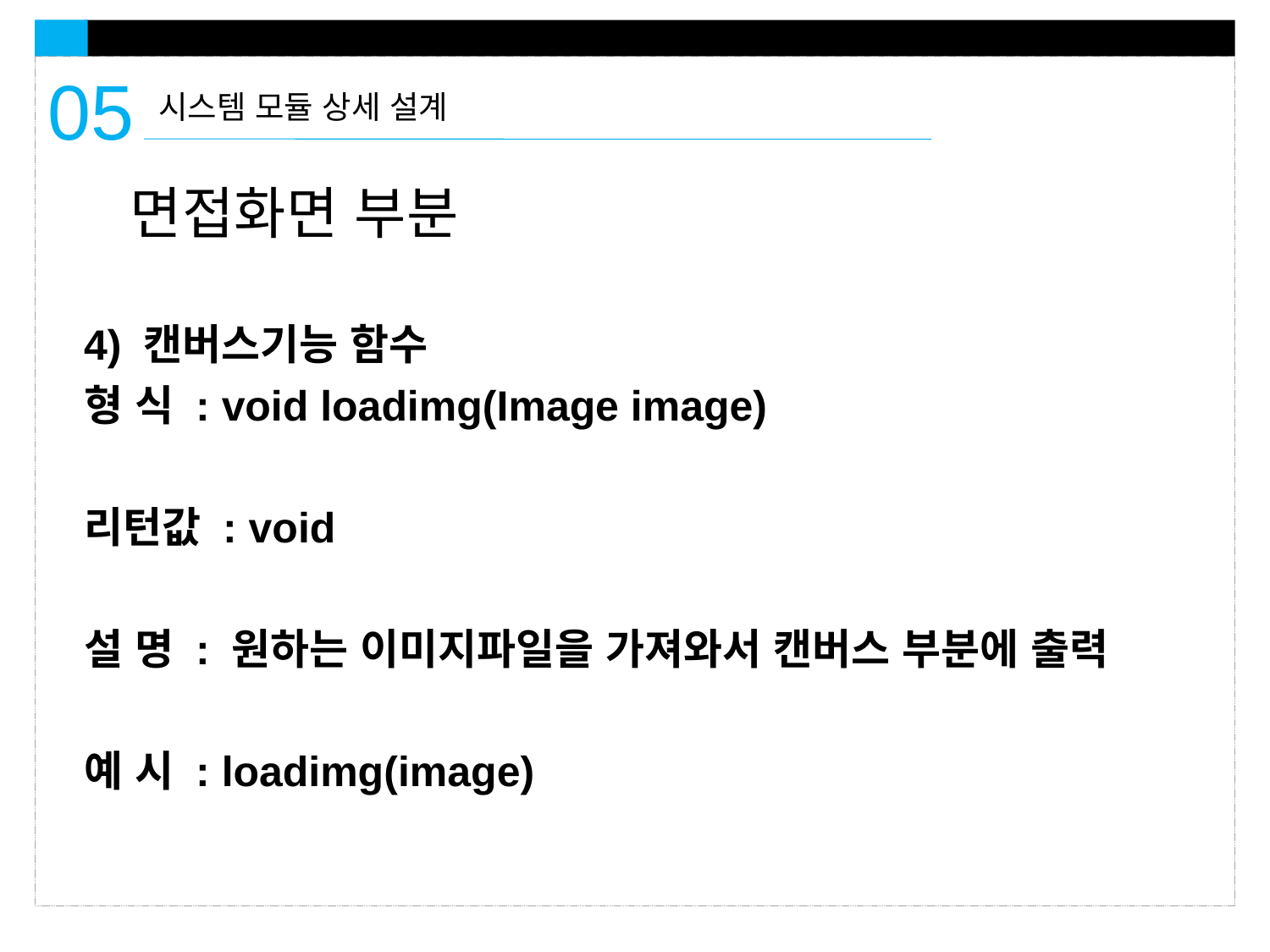

05

시스템 모듈 상세 설계

면접화면 부분

4) 캔버스기능 함수
형 식 : void loadimg(Image image)

리턴값 : void

설 명 : 원하는 이미지파일을 가져와서 캔버스 부분에 출력

예 시 : loadimg(image)